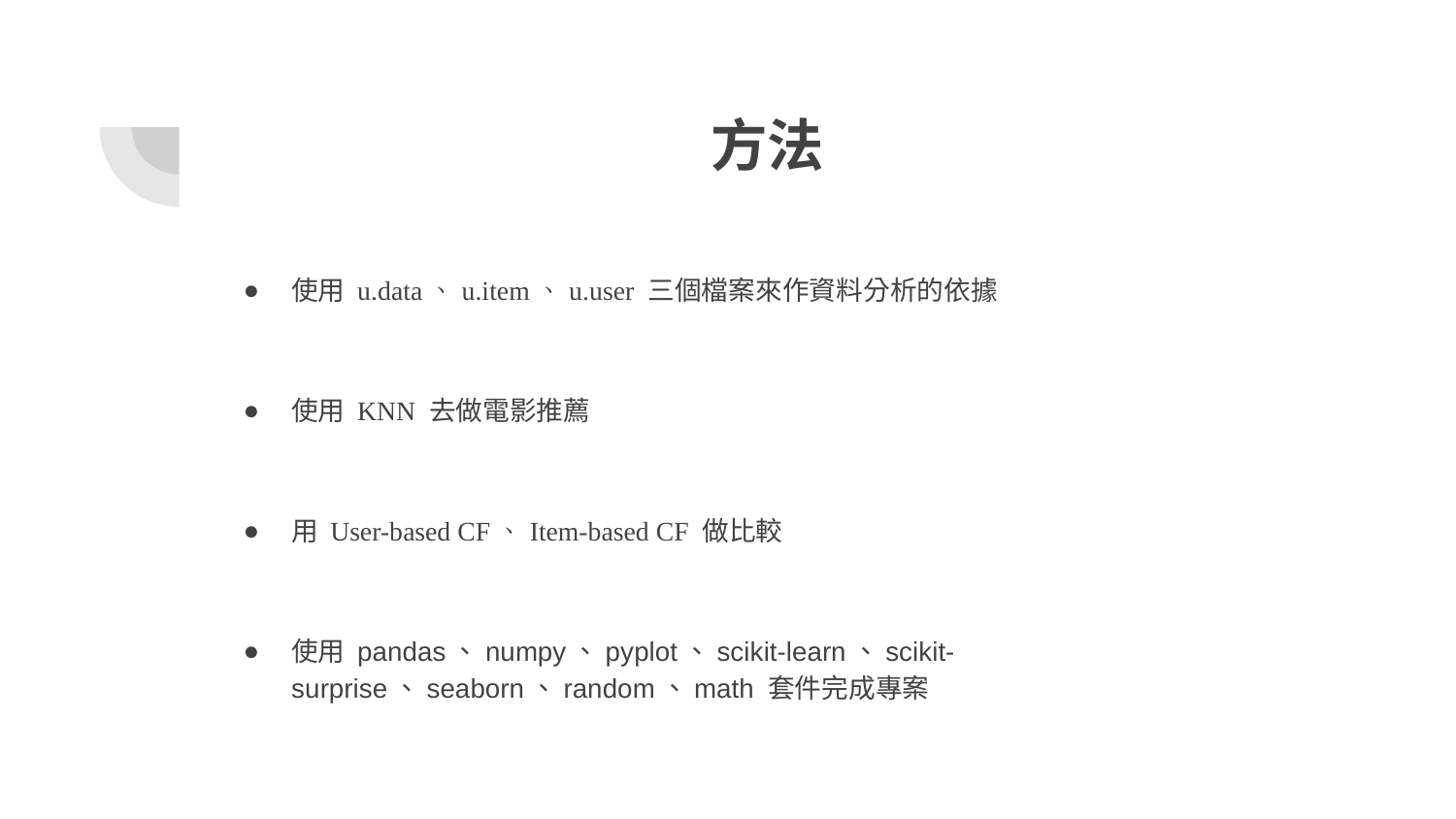

# 方法
使用 u.data、u.item、u.user 三個檔案來作資料分析的依據

使用 KNN 去做電影推薦

用 User-based CF、Item-based CF 做比較

使用 pandas、numpy、pyplot、scikit-learn、scikit-surprise、seaborn、random、math 套件完成專案